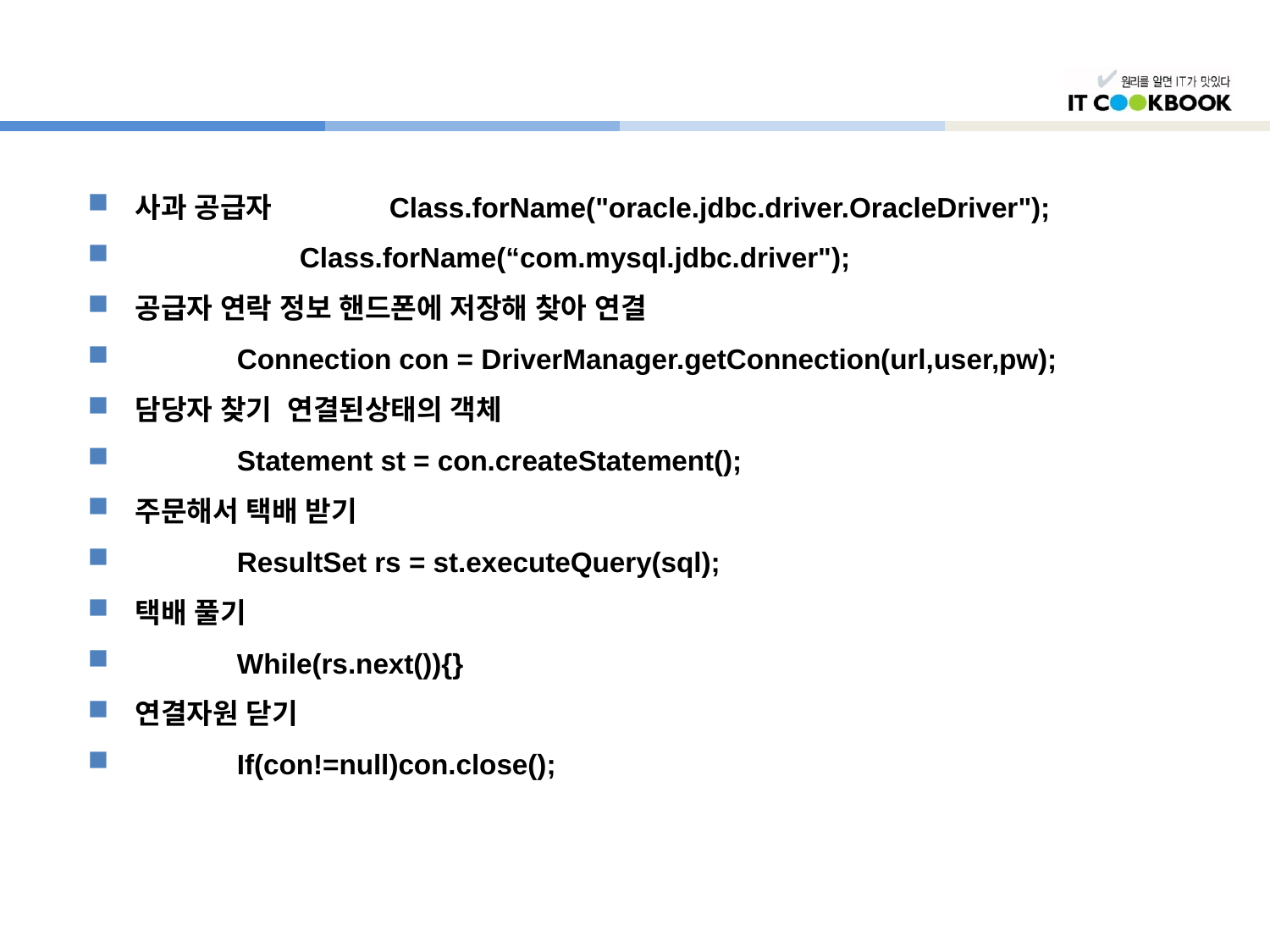

#
사과 공급자   	Class.forName("oracle.jdbc.driver.OracleDriver");
                     Class.forName(“com.mysql.jdbc.driver");
공급자 연락 정보 핸드폰에 저장해 찾아 연결
             Connection con = DriverManager.getConnection(url,user,pw);
담당자 찾기  연결된상태의 객체
             Statement st = con.createStatement();
주문해서 택배 받기
             ResultSet rs = st.executeQuery(sql);
택배 풀기
             While(rs.next()){}
연결자원 닫기
             If(con!=null)con.close();